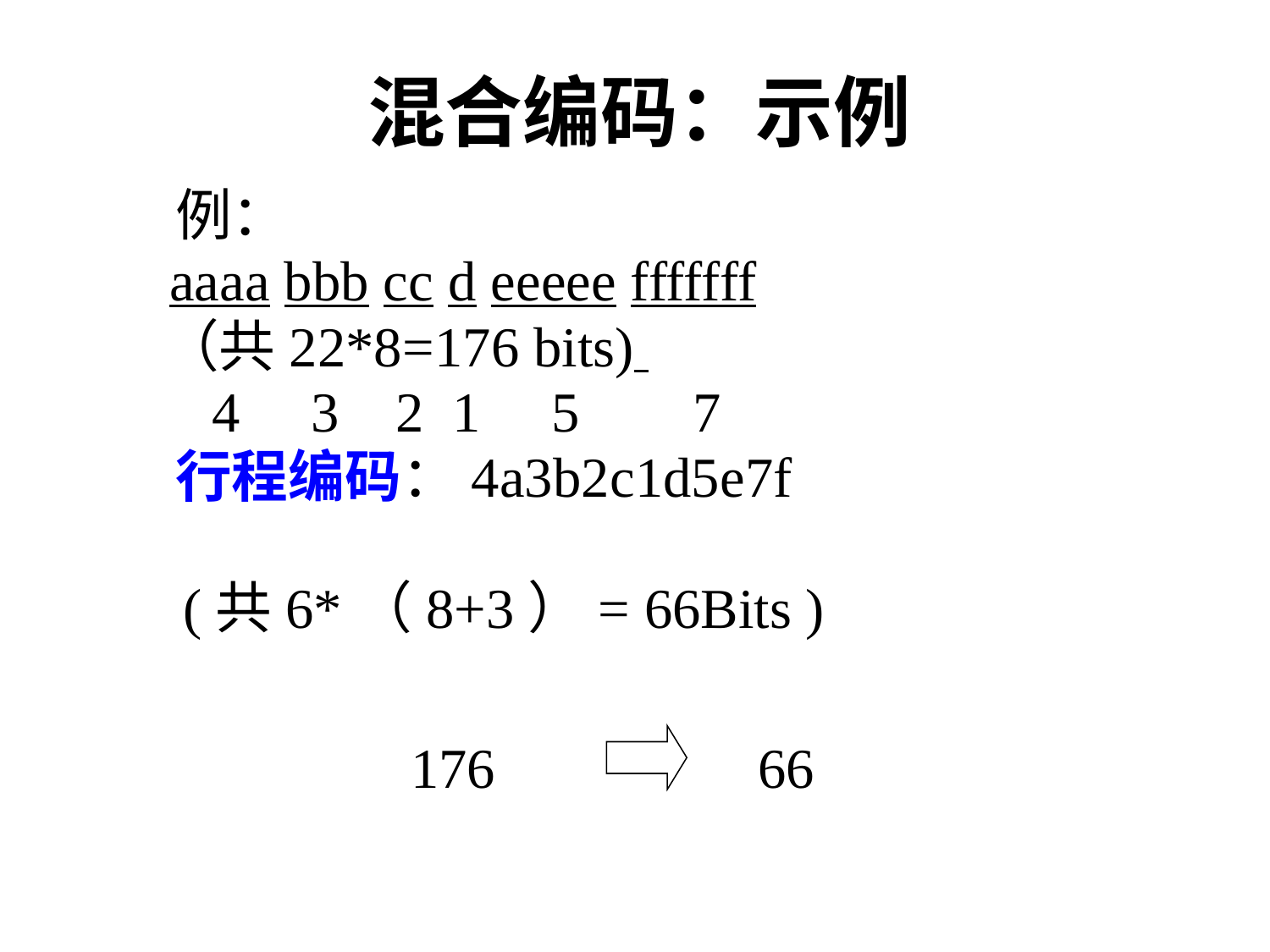

# 混合编码：示例
     例：
     aaaa bbb cc d eeeee fffffff
    （共22*8=176 bits)
        4     3    2  1     5        7
     行程编码：4a3b2c1d5e7f

      (共6*（8+3）= 66Bits )
 176

66